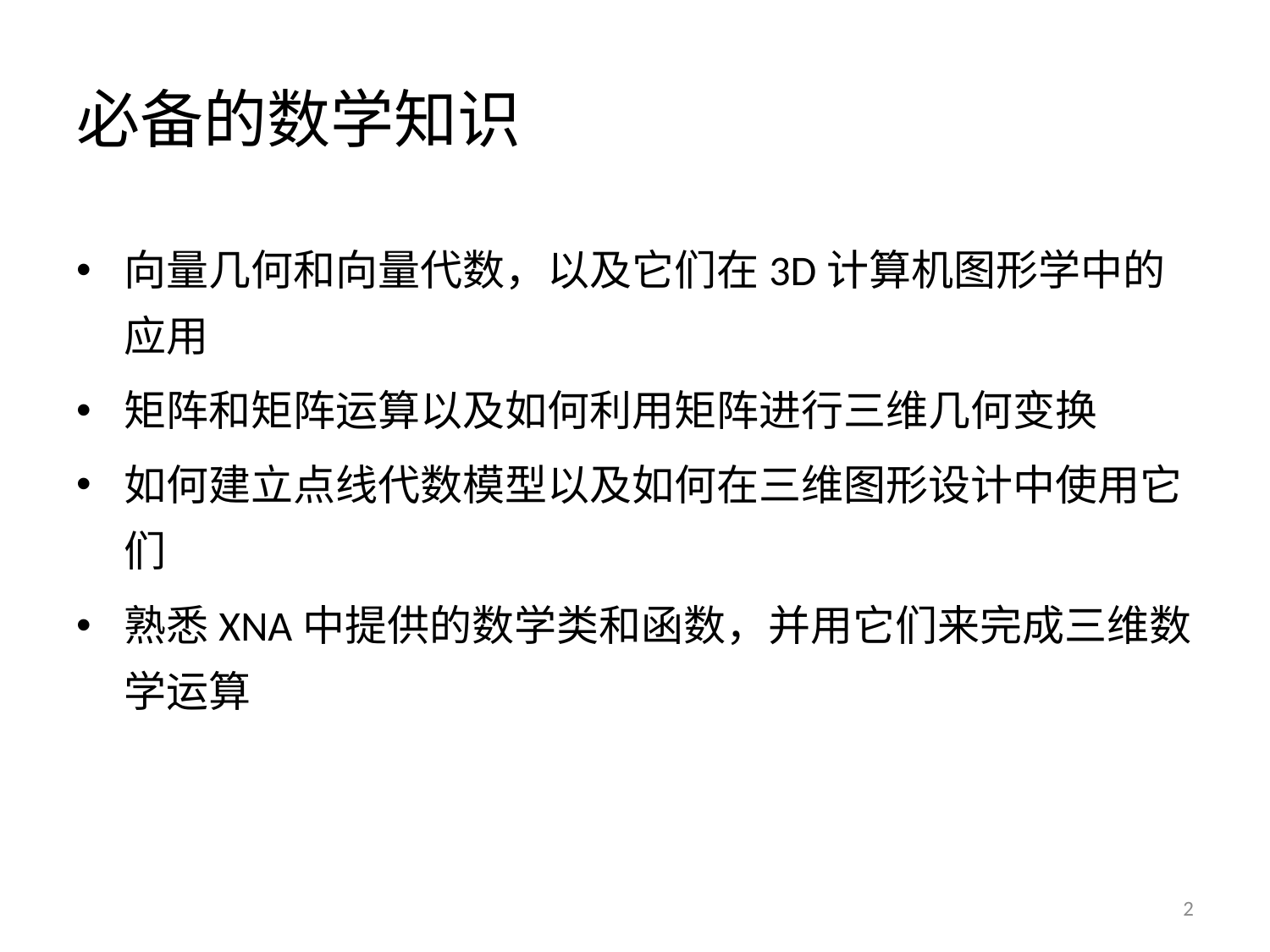

# 必备的数学知识
向量几何和向量代数，以及它们在3D计算机图形学中的应用
矩阵和矩阵运算以及如何利用矩阵进行三维几何变换
如何建立点线代数模型以及如何在三维图形设计中使用它们
熟悉XNA中提供的数学类和函数，并用它们来完成三维数学运算
2